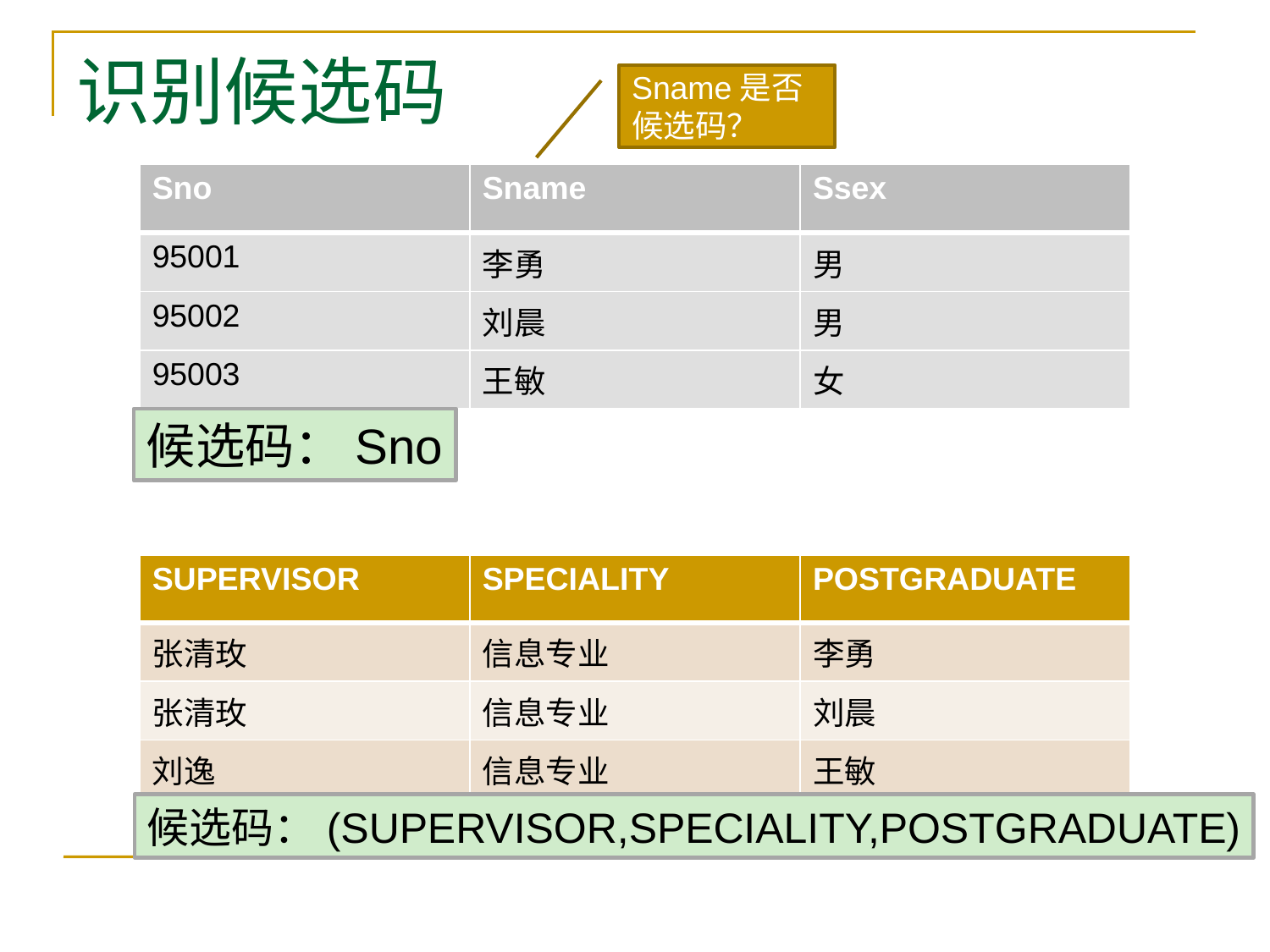

# 识别候选码
Sname是否候选码？
| Sno | Sname | Ssex |
| --- | --- | --- |
| 95001 | 李勇 | 男 |
| 95002 | 刘晨 | 男 |
| 95003 | 王敏 | 女 |
候选码：Sno
| SUPERVISOR | SPECIALITY | POSTGRADUATE |
| --- | --- | --- |
| 张清玫 | 信息专业 | 李勇 |
| 张清玫 | 信息专业 | 刘晨 |
| 刘逸 | 信息专业 | 王敏 |
候选码：(SUPERVISOR,SPECIALITY,POSTGRADUATE)